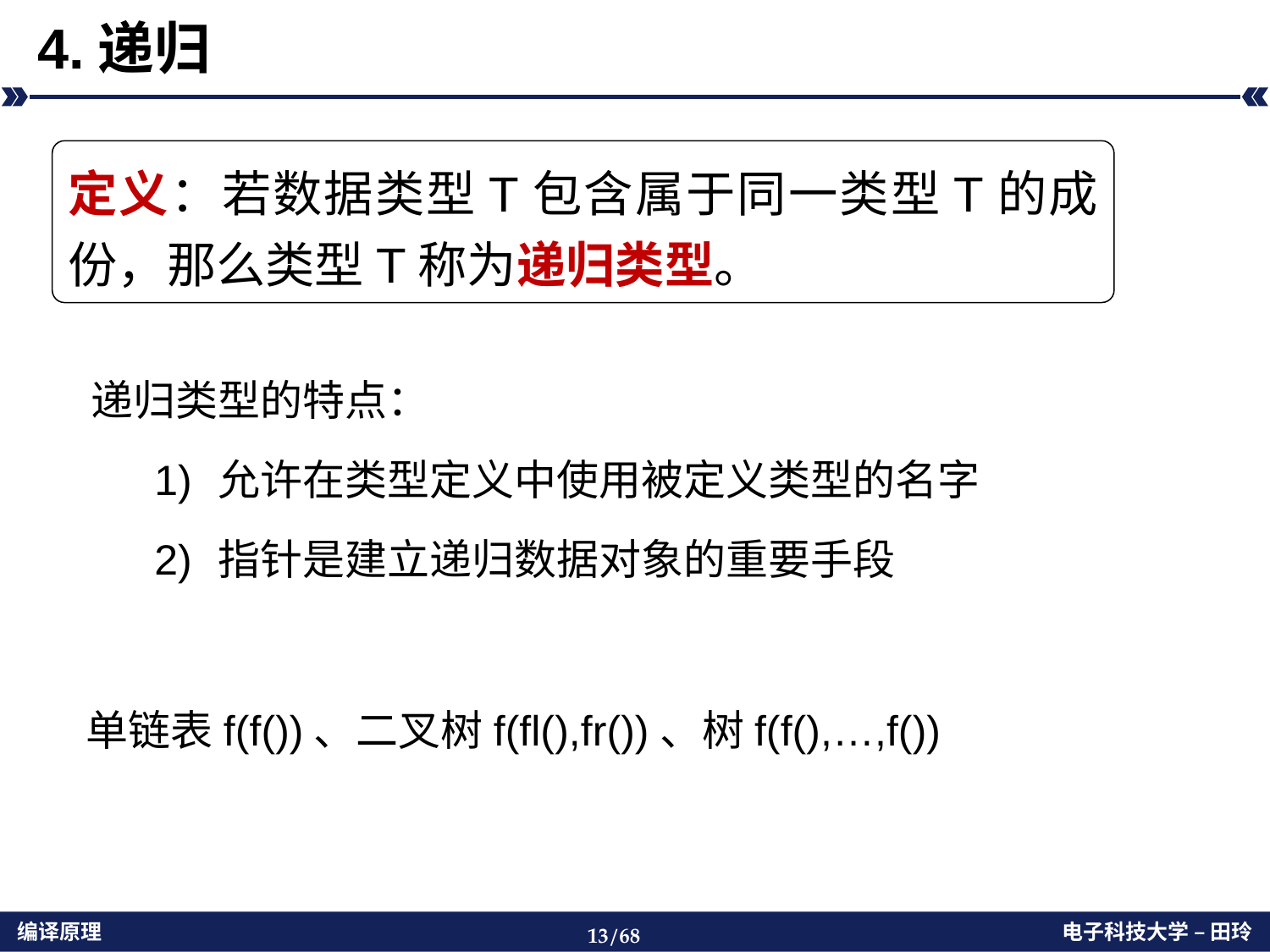

# 4.递归
定义：若数据类型T包含属于同一类型T的成份，那么类型T称为递归类型。
递归类型的特点：
允许在类型定义中使用被定义类型的名字
指针是建立递归数据对象的重要手段
单链表f(f())、二叉树f(fl(),fr())、树f(f(),…,f())